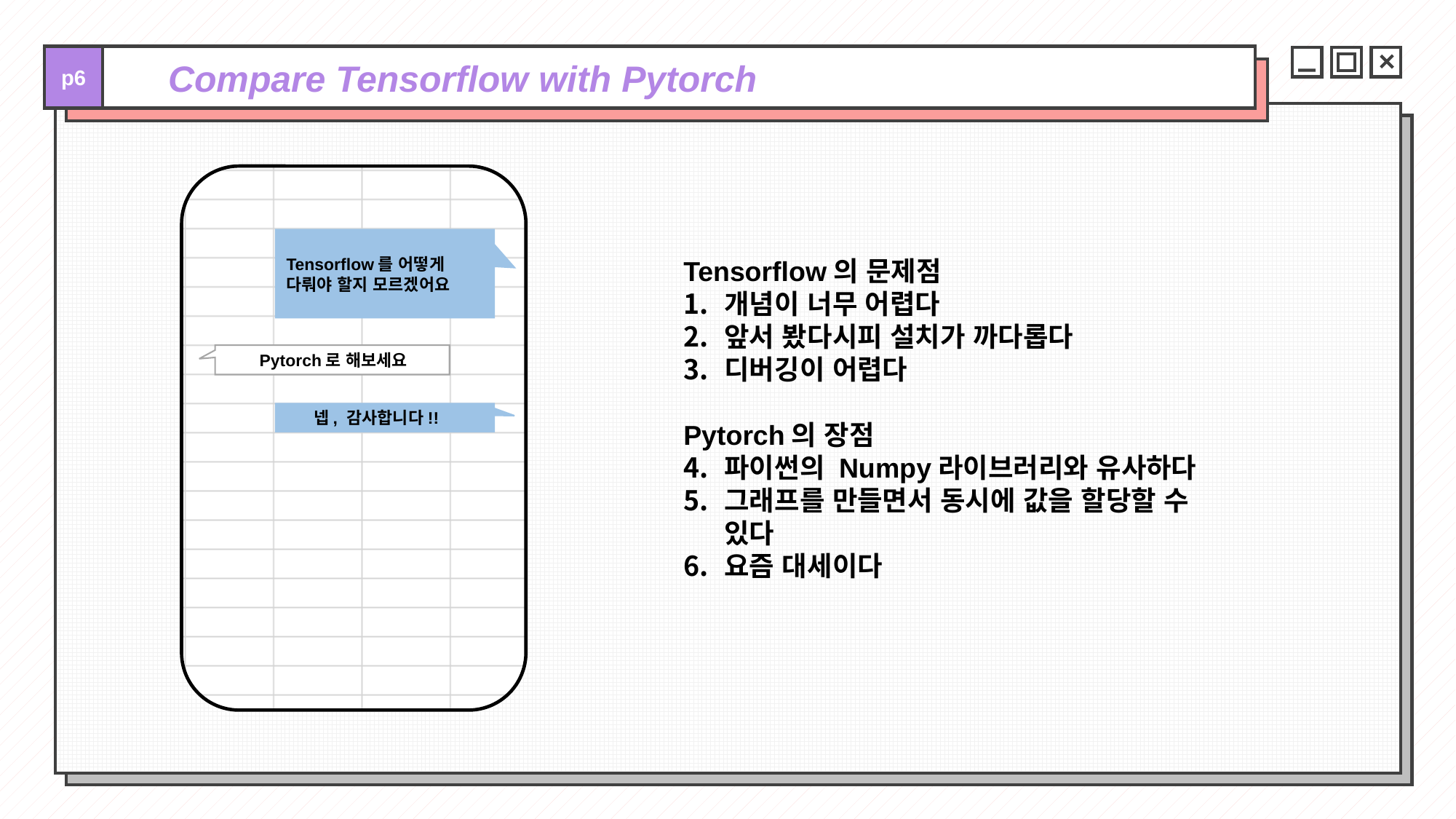

p6
Compare Tensorflow with Pytorch

Tensorflow를 어떻게 다뤄야 할지 모르겠어요
Tensorflow의 문제점
개념이 너무 어렵다
앞서 봤다시피 설치가 까다롭다
디버깅이 어렵다

Pytorch의 장점
파이썬의 Numpy라이브러리와 유사하다
그래프를 만들면서 동시에 값을 할당할 수 있다
요즘 대세이다
Pytorch로 해보세요

넵, 감사합니다!!